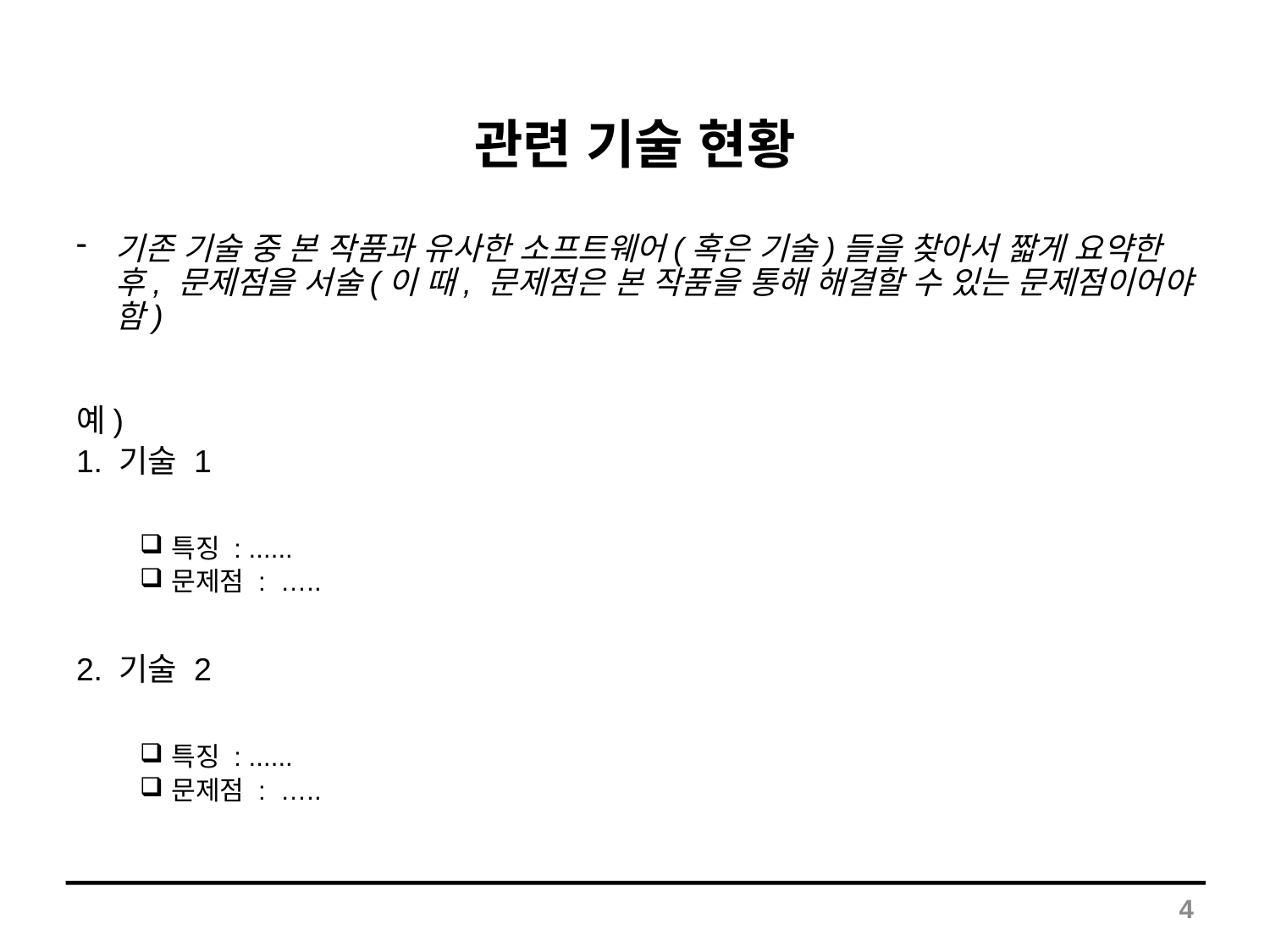

# 관련 기술 현황
기존 기술 중 본 작품과 유사한 소프트웨어(혹은 기술)들을 찾아서 짧게 요약한 후, 문제점을 서술(이 때, 문제점은 본 작품을 통해 해결할 수 있는 문제점이어야 함)

예)
1. 기술 1

특징 : ......
문제점 :  …..

2. 기술 2

특징 : ......
문제점 :  …..

4